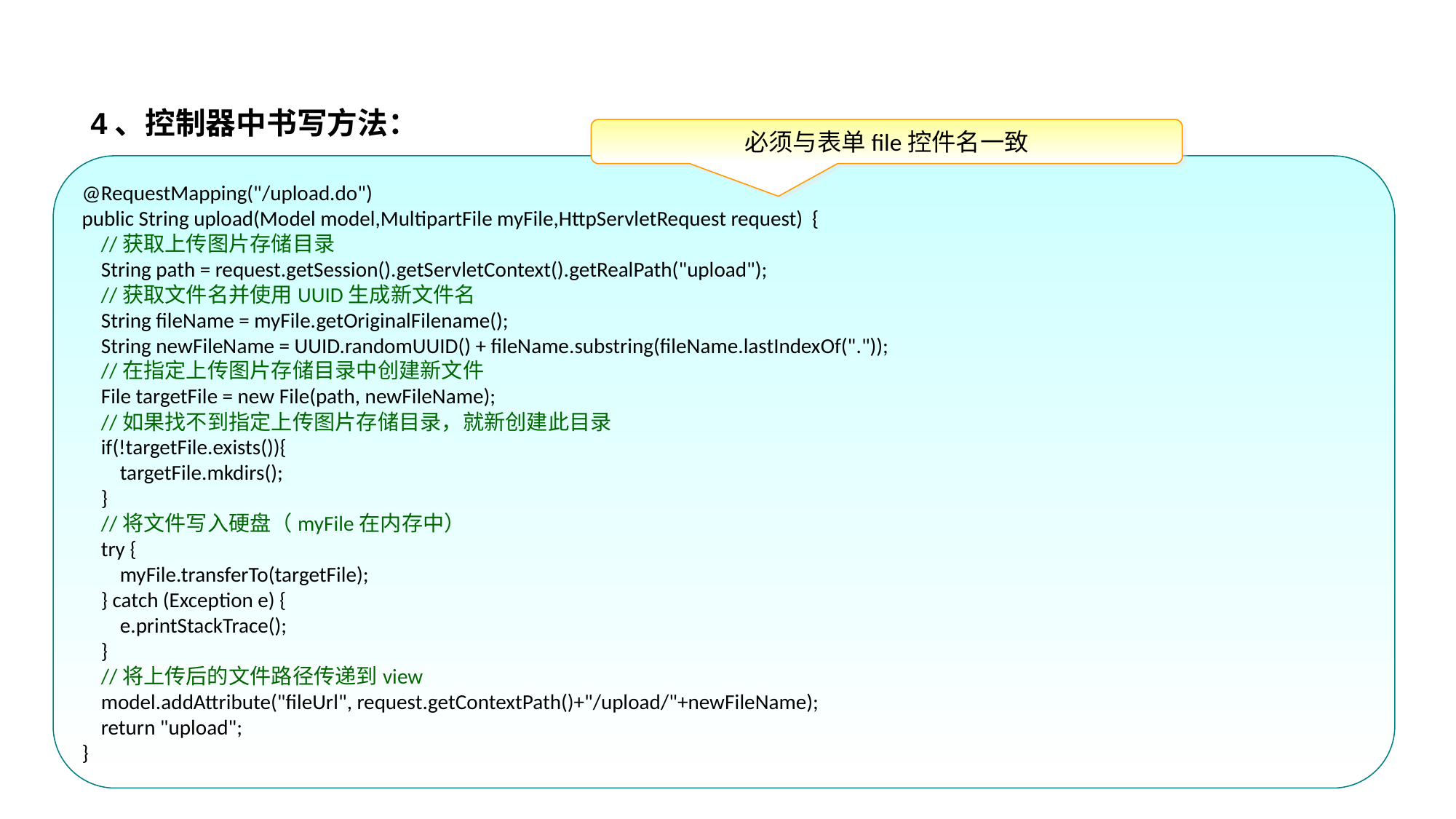

使用MultipartFile上传文件
4、控制器中书写方法：

必须与表单file控件名一致
@RequestMapping("/upload.do")
public String upload(Model model,MultipartFile myFile,HttpServletRequest request)  {
    //获取上传图片存储目录
    String path = request.getSession().getServletContext().getRealPath("upload");
    //获取文件名并使用UUID生成新文件名
    String fileName = myFile.getOriginalFilename();
    String newFileName = UUID.randomUUID() + fileName.substring(fileName.lastIndexOf("."));
    //在指定上传图片存储目录中创建新文件
    File targetFile = new File(path, newFileName);
    //如果找不到指定上传图片存储目录，就新创建此目录
    if(!targetFile.exists()){
        targetFile.mkdirs();
    }
    //将文件写入硬盘（myFile在内存中）
    try {
        myFile.transferTo(targetFile);
    } catch (Exception e) {
        e.printStackTrace();
    }
    //将上传后的文件路径传递到view
    model.addAttribute("fileUrl", request.getContextPath()+"/upload/"+newFileName);
    return "upload";
}
52